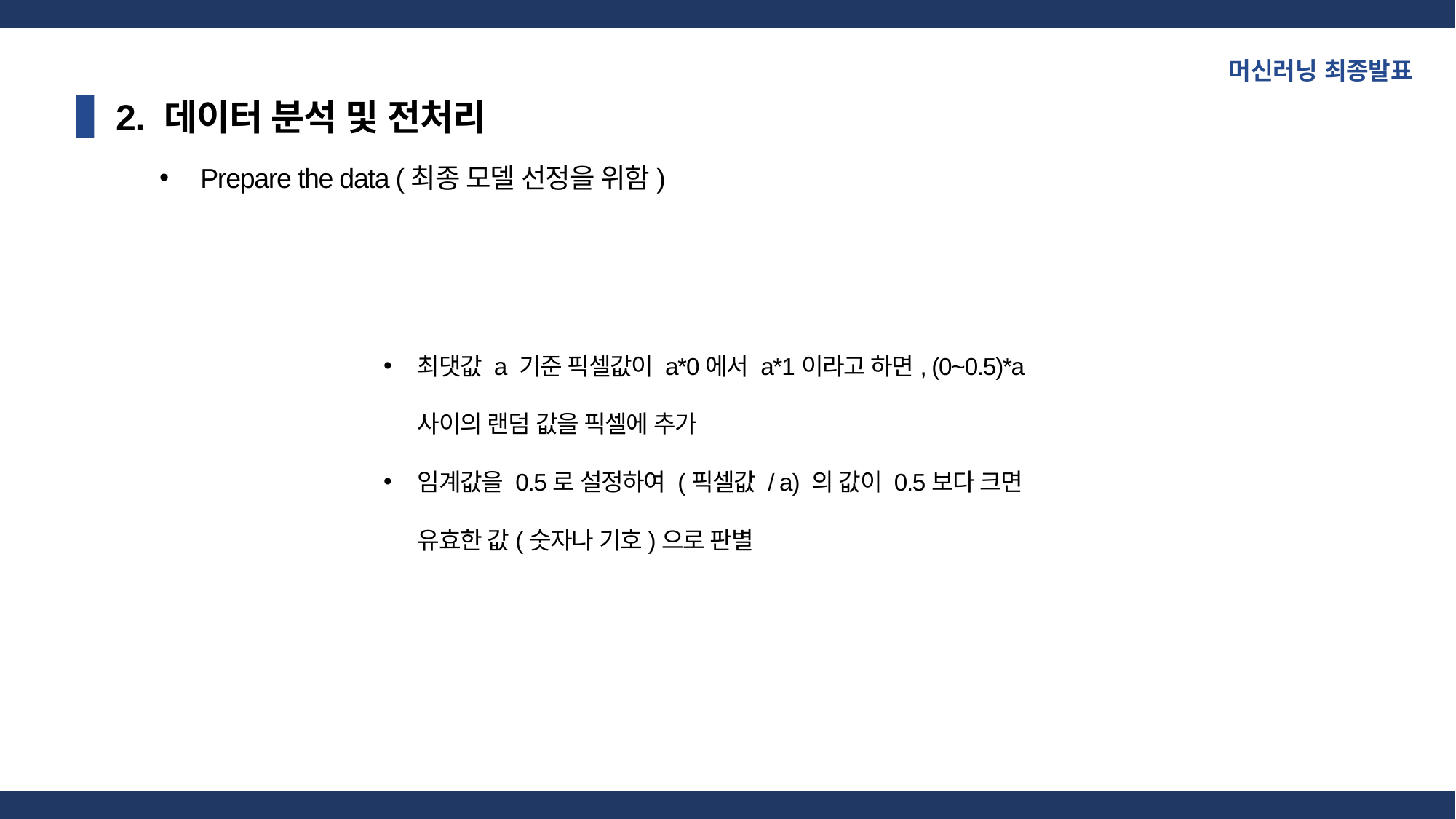

머신러닝 최종발표
2. 데이터 분석 및 전처리

Prepare the data (최종 모델 선정을 위함)
최댓값 a 기준 픽셀값이 a*0에서 a*1이라고 하면, (0~0.5)*a 사이의 랜덤 값을 픽셀에 추가
임계값을 0.5로 설정하여 (픽셀값 / a) 의 값이 0.5보다 크면 유효한 값(숫자나 기호)으로 판별